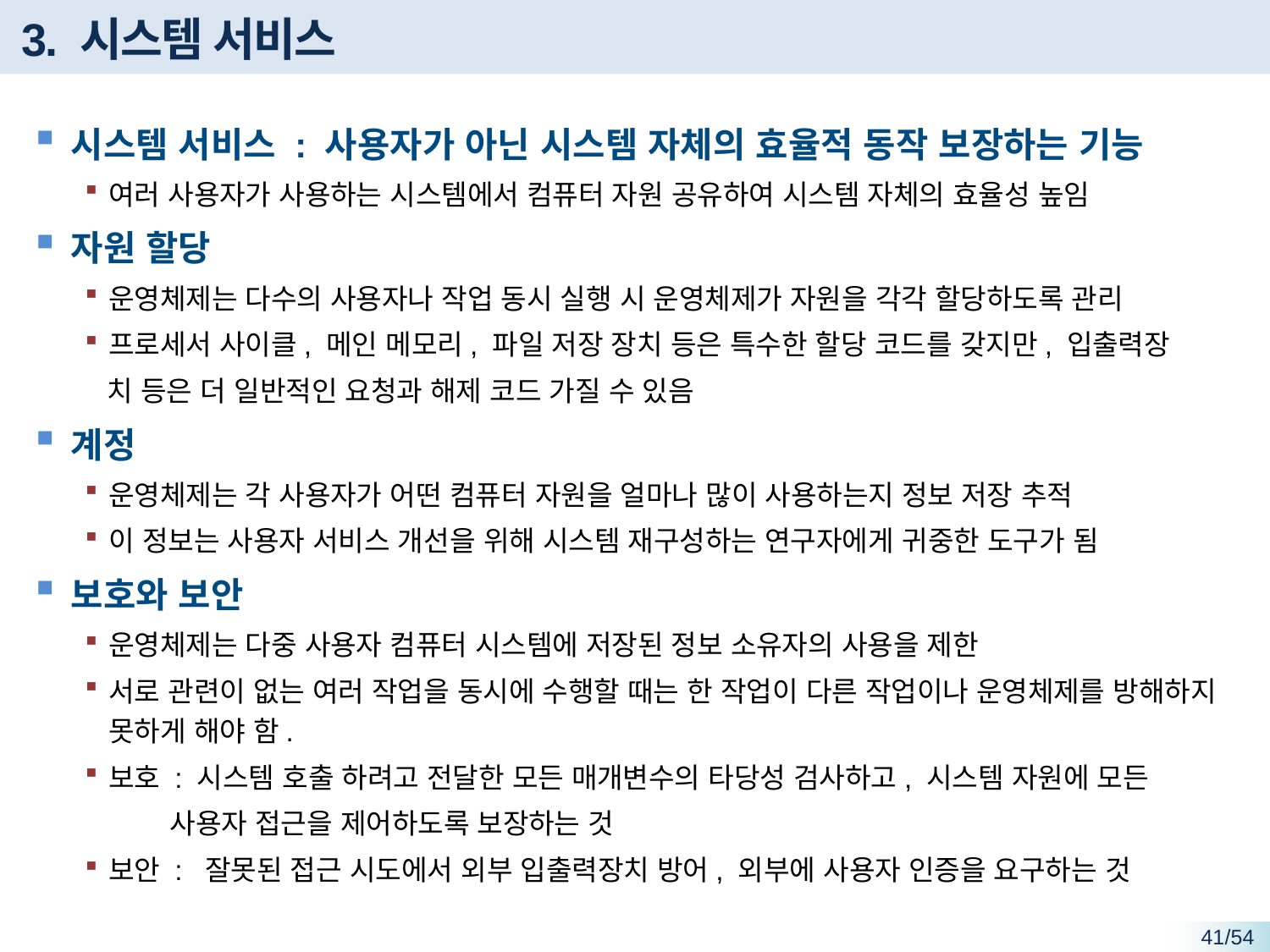

# 3. 시스템 서비스
시스템 서비스 : 사용자가 아닌 시스템 자체의 효율적 동작 보장하는 기능
여러 사용자가 사용하는 시스템에서 컴퓨터 자원 공유하여 시스템 자체의 효율성 높임
자원 할당
운영체제는 다수의 사용자나 작업 동시 실행 시 운영체제가 자원을 각각 할당하도록 관리
프로세서 사이클, 메인 메모리, 파일 저장 장치 등은 특수한 할당 코드를 갖지만, 입출력장
  치 등은 더 일반적인 요청과 해제 코드 가질 수 있음
계정
운영체제는 각 사용자가 어떤 컴퓨터 자원을 얼마나 많이 사용하는지 정보 저장 추적
이 정보는 사용자 서비스 개선을 위해 시스템 재구성하는 연구자에게 귀중한 도구가 됨
보호와 보안
운영체제는 다중 사용자 컴퓨터 시스템에 저장된 정보 소유자의 사용을 제한
서로 관련이 없는 여러 작업을 동시에 수행할 때는 한 작업이 다른 작업이나 운영체제를 방해하지 못하게 해야 함.
보호 : 시스템 호출 하려고 전달한 모든 매개변수의 타당성 검사하고, 시스템 자원에 모든
          사용자 접근을 제어하도록 보장하는 것
보안 :  잘못된 접근 시도에서 외부 입출력장치 방어, 외부에 사용자 인증을 요구하는 것